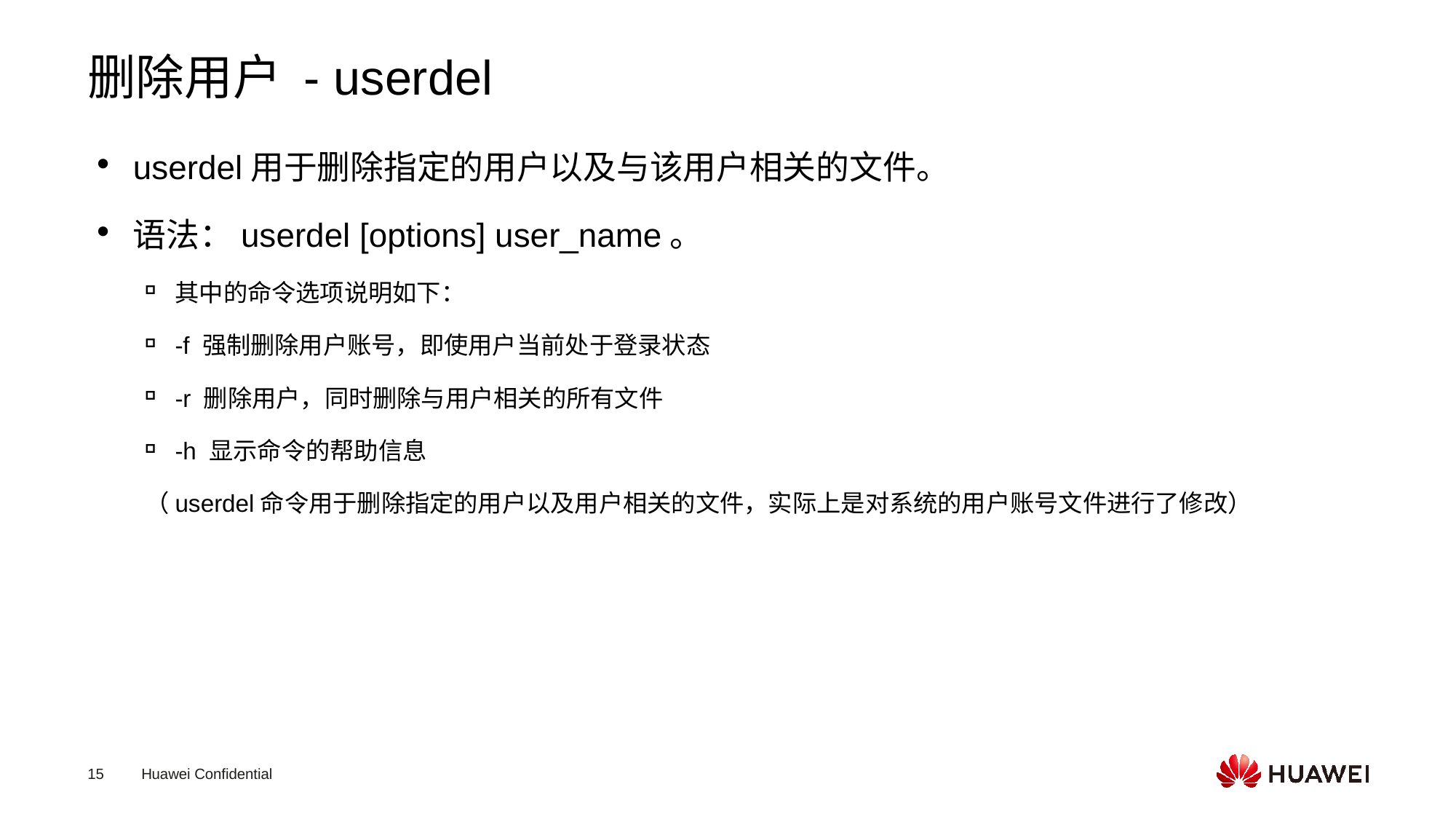

# 删除用户 - userdel
userdel用于删除指定的用户以及与该用户相关的文件。
语法：userdel [options] user_name。
其中的命令选项说明如下：
-f 强制删除用户账号，即使用户当前处于登录状态
-r 删除用户，同时删除与用户相关的所有文件
-h 显示命令的帮助信息
（userdel命令用于删除指定的用户以及用户相关的文件，实际上是对系统的用户账号文件进行了修改）